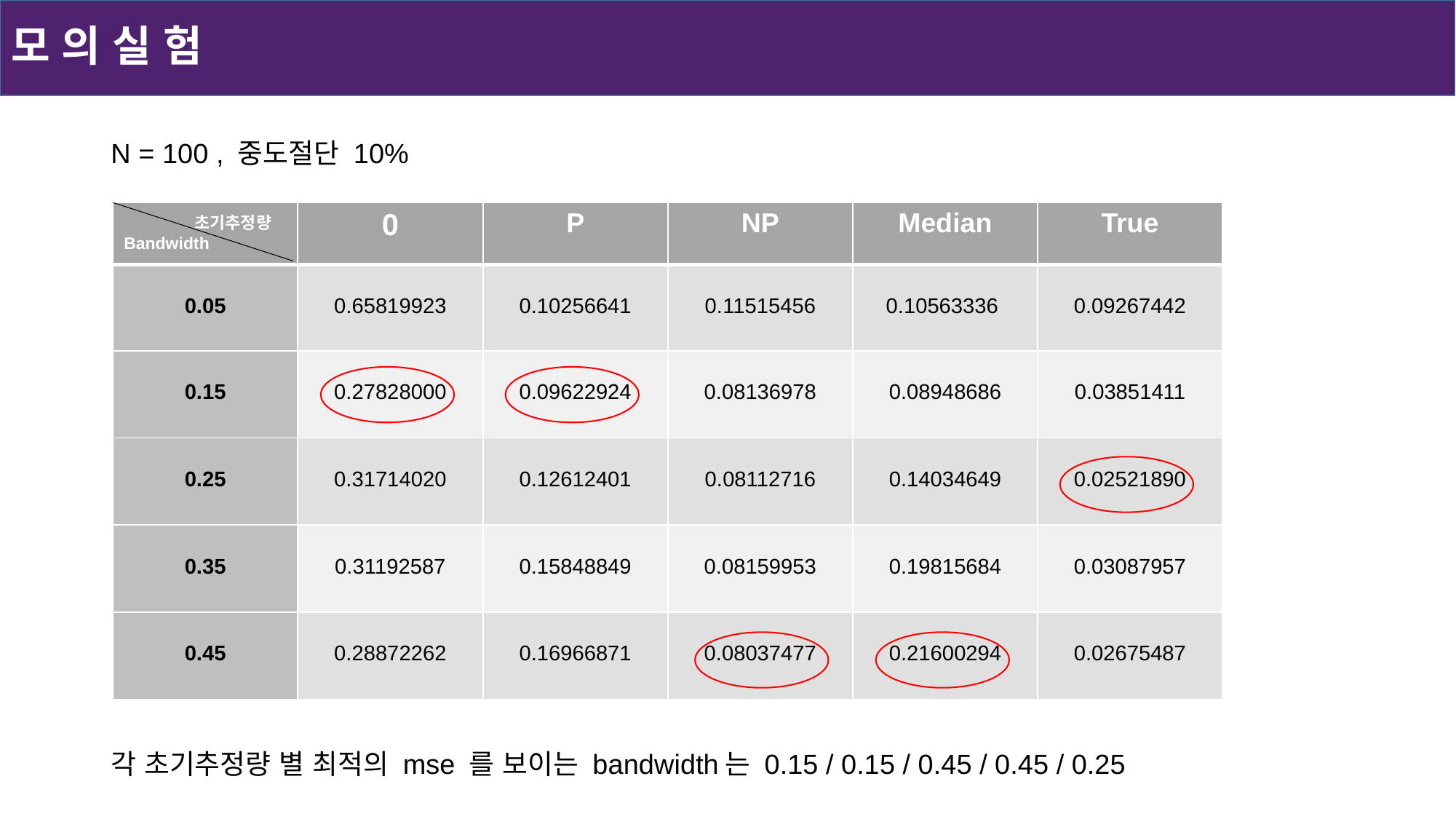

# 모 의 실 험
N = 100 , 중도절단 10%

각 초기추정량 별 최적의 mse 를 보이는 bandwidth는 0.15 / 0.15 / 0.45 / 0.45 / 0.25

| 초기추정량 Bandwidth | 0 | P | NP | Median | True |
| --- | --- | --- | --- | --- | --- |
| 0.05 | 0.65819923 | 0.10256641 | 0.11515456 | 0.10563336 | 0.09267442 |
| 0.15 | 0.27828000 | 0.09622924 | 0.08136978 | 0.08948686 | 0.03851411 |
| 0.25 | 0.31714020 | 0.12612401 | 0.08112716 | 0.14034649 | 0.02521890 |
| 0.35 | 0.31192587 | 0.15848849 | 0.08159953 | 0.19815684 | 0.03087957 |
| 0.45 | 0.28872262 | 0.16966871 | 0.08037477 | 0.21600294 | 0.02675487 |